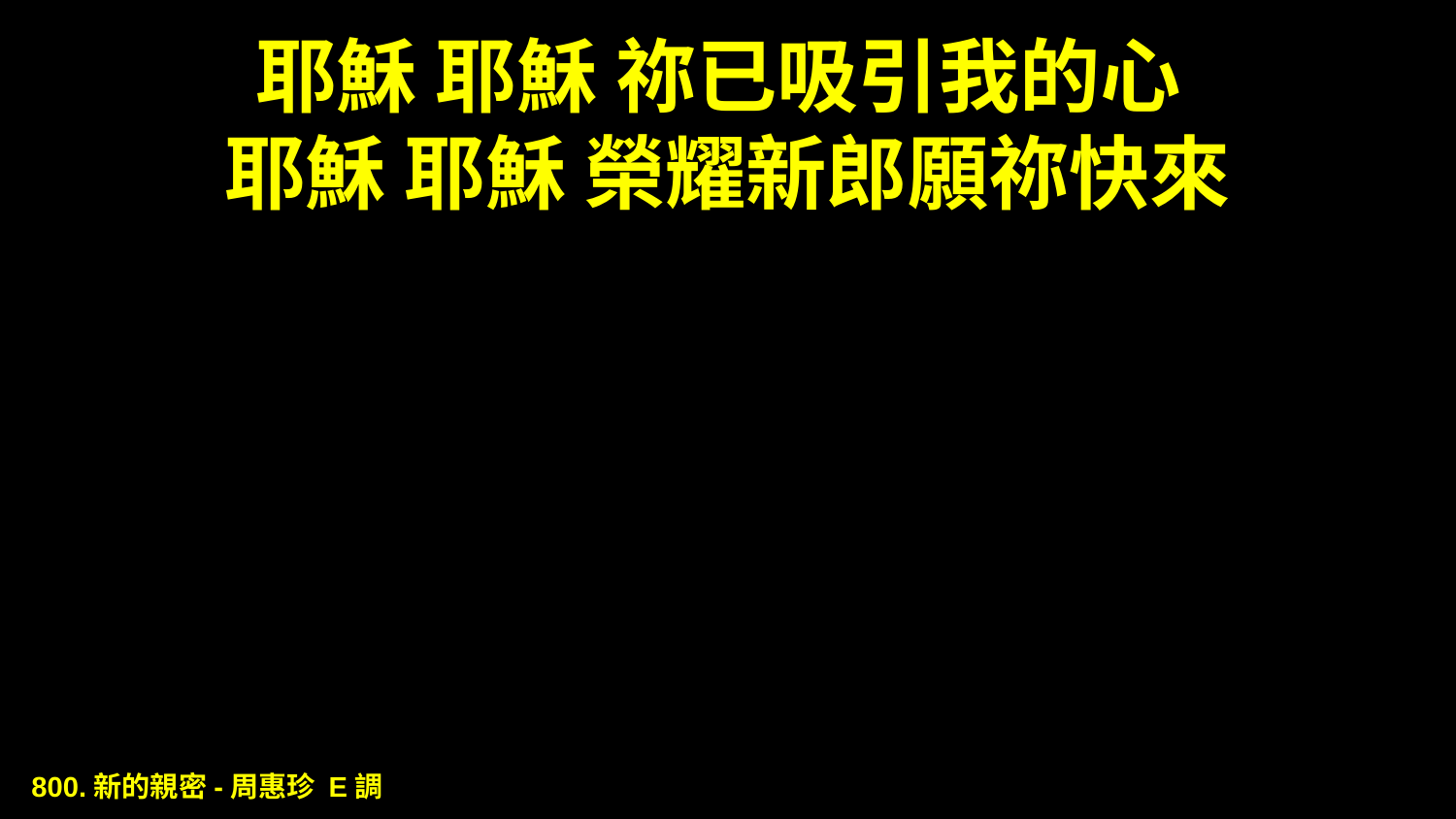

# 耶穌 耶穌 祢已吸引我的心 耶穌 耶穌 榮耀新郎願祢快來
800.新的親密-周惠珍 E調